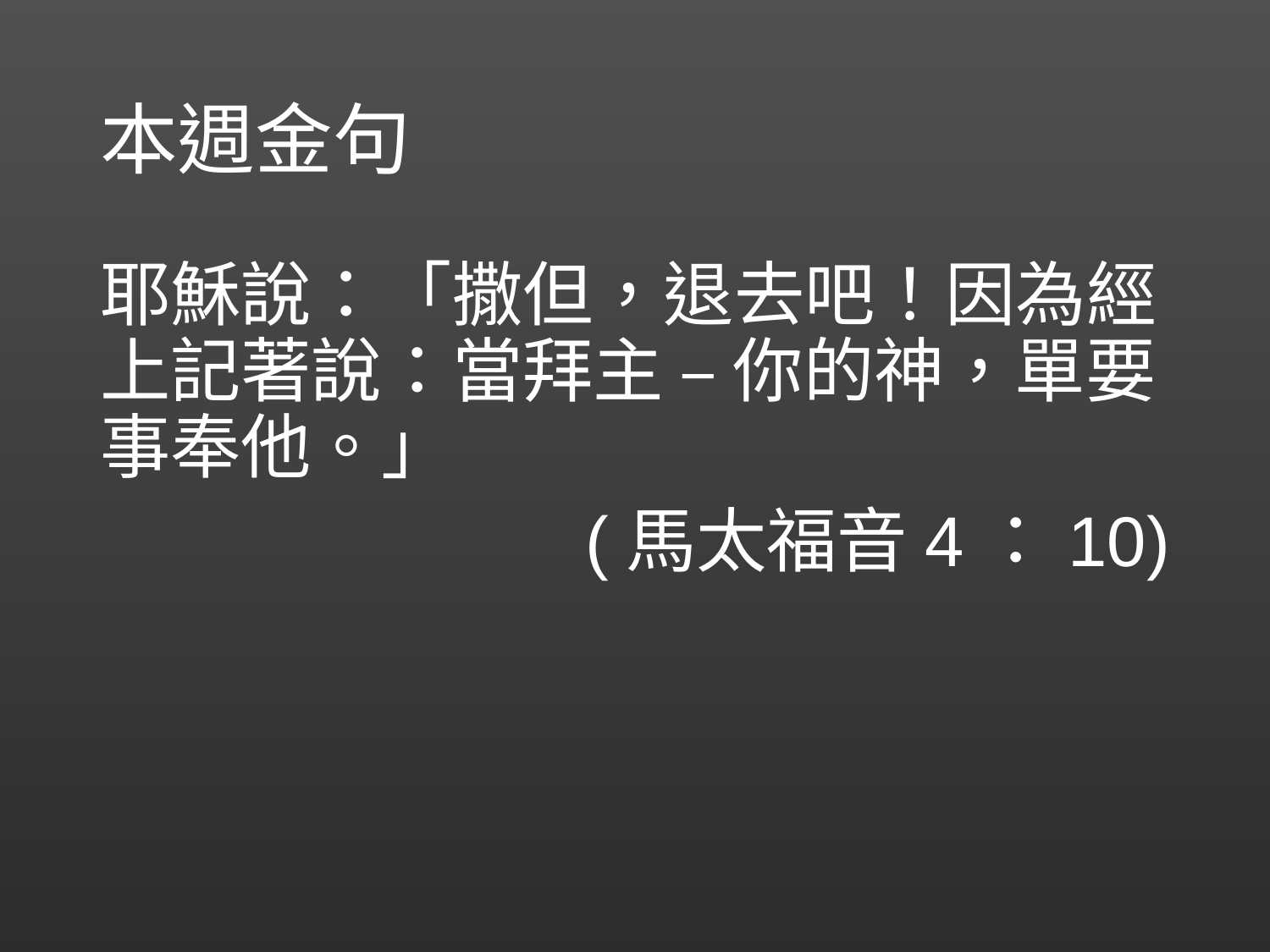

# 本週金句
耶穌說：「撒但，退去吧！因為經上記著說：當拜主 – 你的神，單要事奉他。」
(馬太福音4：10)